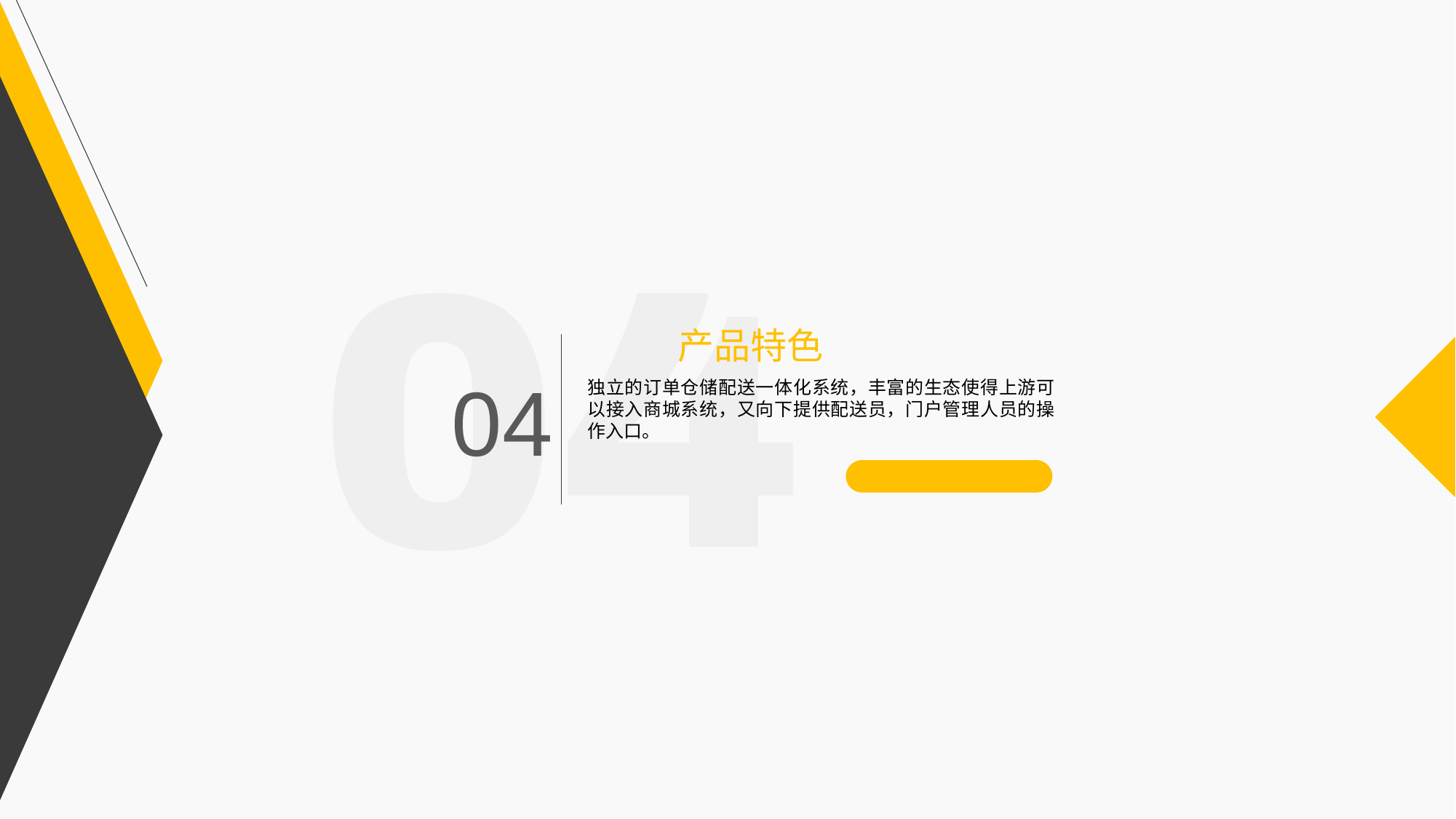

04

产品特色

04

独立的订单仓储配送一体化系统，丰富的生态使得上游可以接入商城系统，又向下提供配送员，门户管理人员的操作入口。